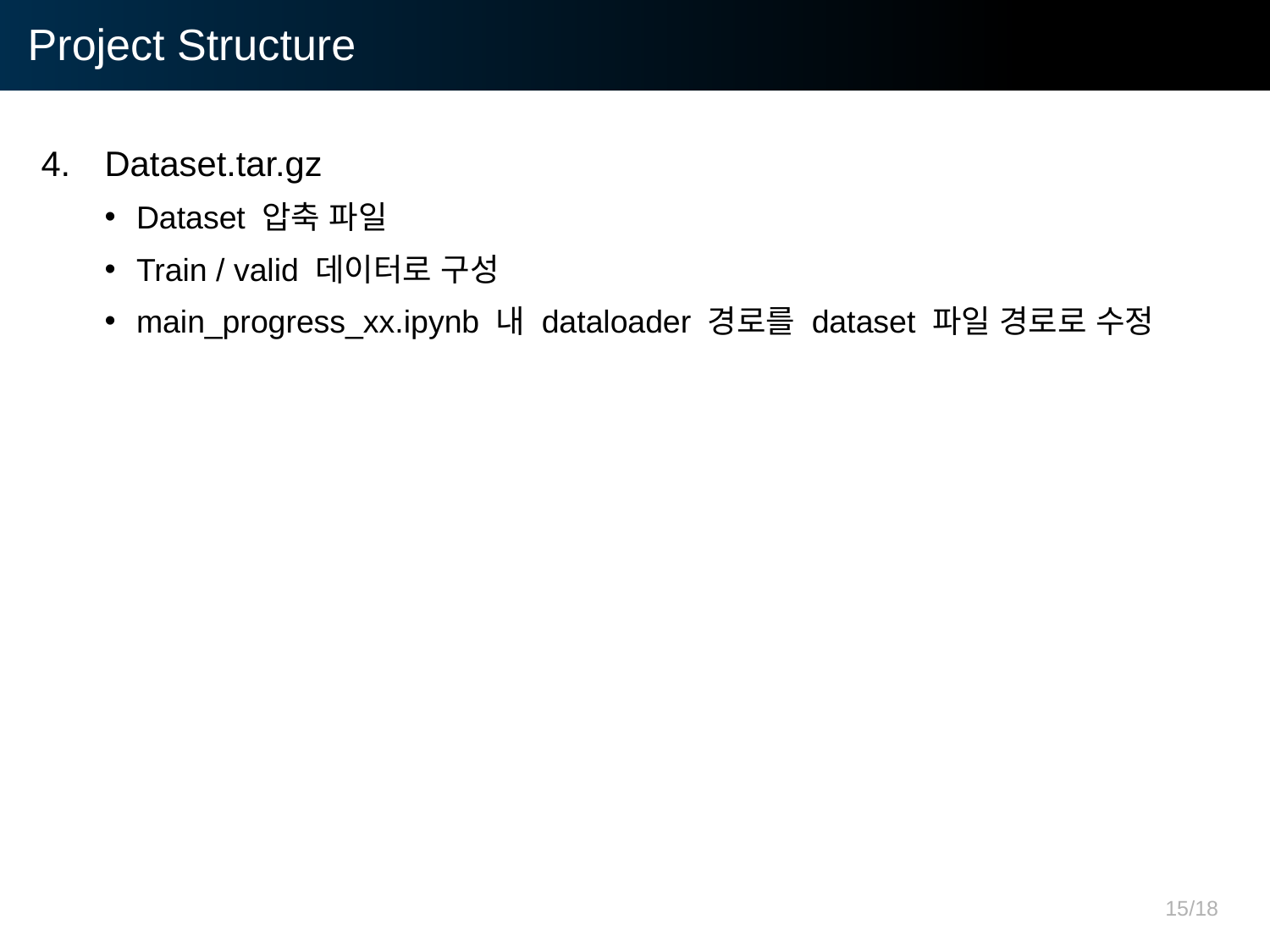

# Project Structure
Dataset.tar.gz
Dataset 압축 파일
Train / valid 데이터로 구성
main_progress_xx.ipynb 내 dataloader 경로를 dataset 파일 경로로 수정

15/18